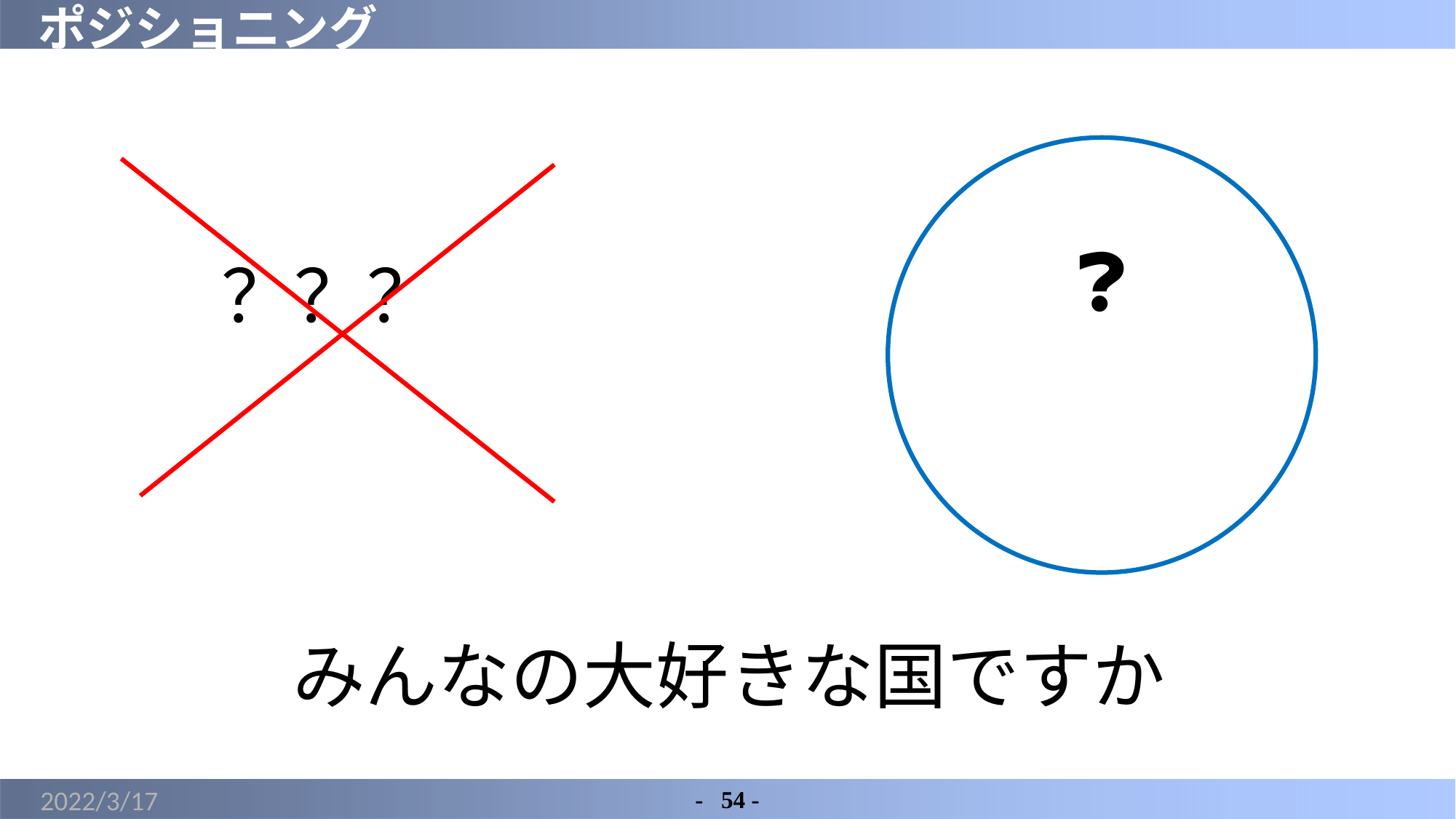

# ポジショニング

❓
？？？
みんなの大好きな国ですか
2022/3/17
-	54 -